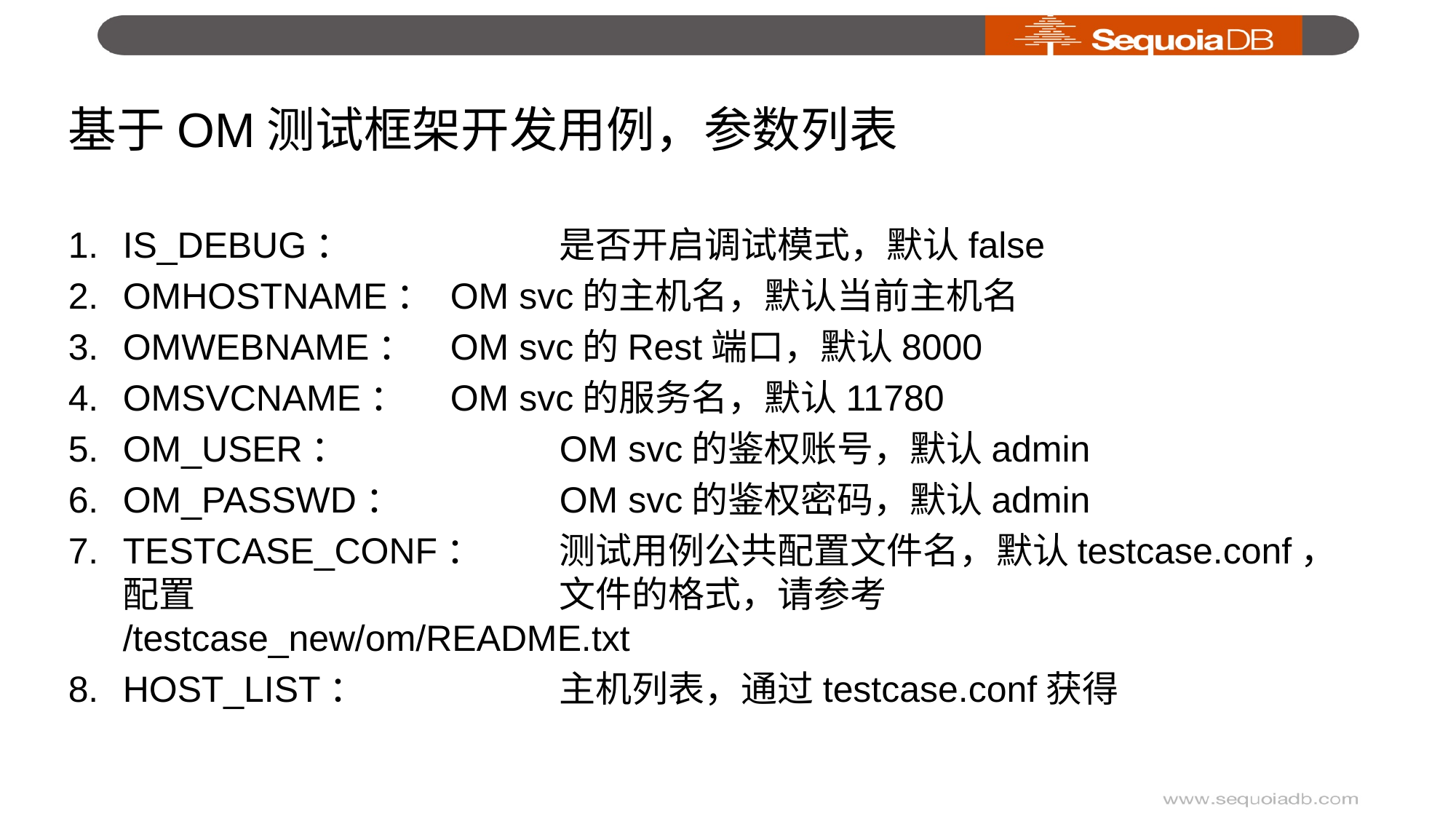

# 基于OM测试框架开发用例，参数列表
IS_DEBUG：		是否开启调试模式，默认false
OMHOSTNAME：	OM svc的主机名，默认当前主机名
OMWEBNAME：	OM svc的Rest端口，默认8000
OMSVCNAME：	OM svc的服务名，默认11780
OM_USER：		OM svc的鉴权账号，默认admin
OM_PASSWD：		OM svc的鉴权密码，默认admin
TESTCASE_CONF：	测试用例公共配置文件名，默认testcase.conf，配置				文件的格式，请参考 /testcase_new/om/README.txt
HOST_LIST：		主机列表，通过testcase.conf获得